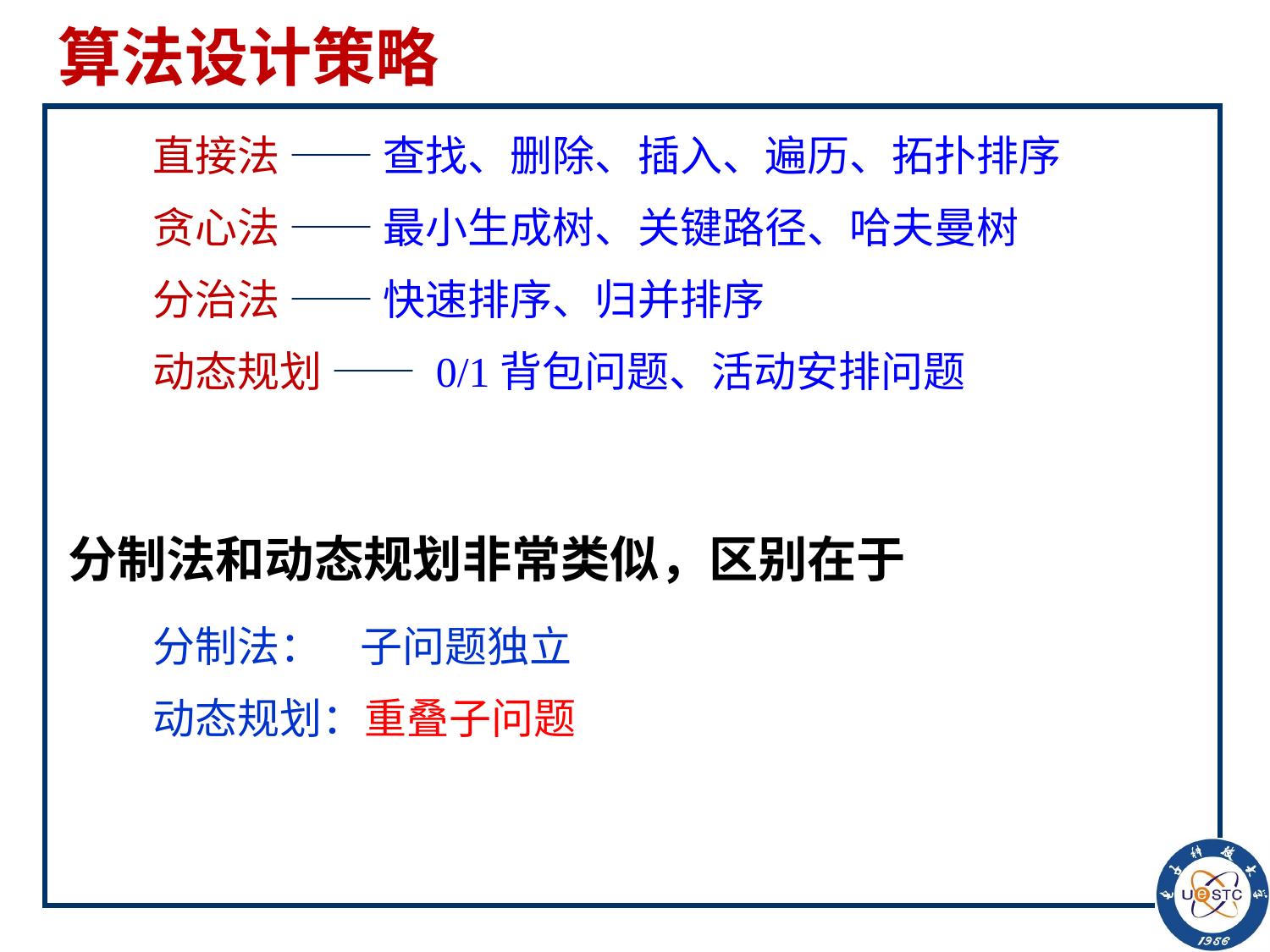

# 算法设计策略
直接法 —— 查找、删除、插入、遍历、拓扑排序
贪心法 —— 最小生成树、关键路径、哈夫曼树
分治法 —— 快速排序、归并排序
动态规划 —— 0/1背包问题、活动安排问题

分制法和动态规划非常类似，区别在于
分制法：    子问题独立
动态规划：重叠子问题